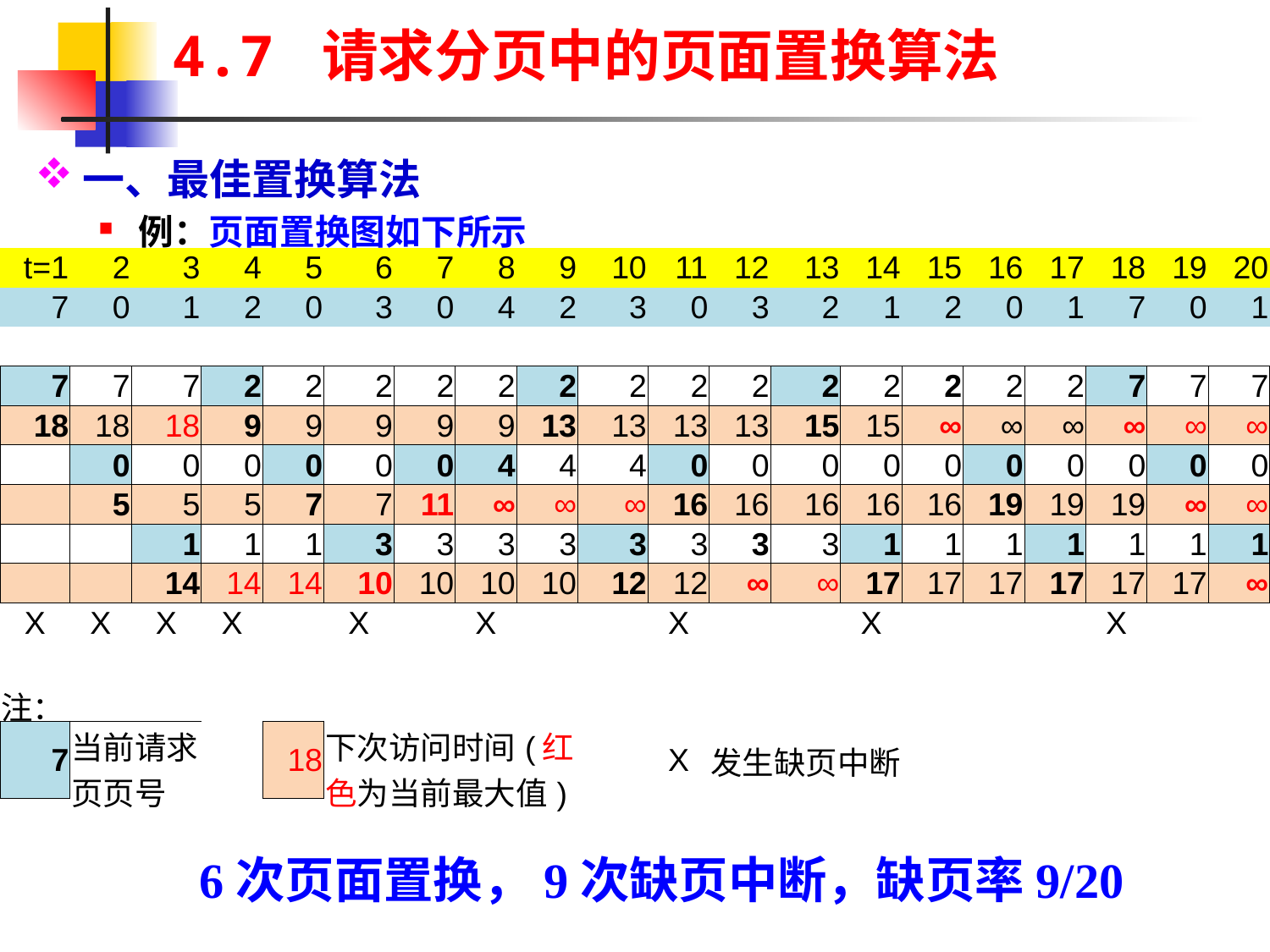

# 4.7 请求分页中的页面置换算法
一、最佳置换算法
例：页面置换图如下所示
| t=1 | 2 | 3 | 4 | 5 | 6 | 7 | 8 | 9 | 10 | 11 | 12 | 13 | 14 | 15 | 16 | 17 | 18 | 19 | 20 |
| --- | --- | --- | --- | --- | --- | --- | --- | --- | --- | --- | --- | --- | --- | --- | --- | --- | --- | --- | --- |
| 7 | 0 | 1 | 2 | 0 | 3 | 0 | 4 | 2 | 3 | 0 | 3 | 2 | 1 | 2 | 0 | 1 | 7 | 0 | 1 |
|  |  |  |  |  |  |  |  |  |  |  |  |  |  |  |  |  |  |  |  |
| 7 | 7 | 7 | 2 | 2 | 2 | 2 | 2 | 2 | 2 | 2 | 2 | 2 | 2 | 2 | 2 | 2 | 7 | 7 | 7 |
| 18 | 18 | 18 | 9 | 9 | 9 | 9 | 9 | 13 | 13 | 13 | 13 | 15 | 15 | ∞ | ∞ | ∞ | ∞ | ∞ | ∞ |
|  | 0 | 0 | 0 | 0 | 0 | 0 | 4 | 4 | 4 | 0 | 0 | 0 | 0 | 0 | 0 | 0 | 0 | 0 | 0 |
|  | 5 | 5 | 5 | 7 | 7 | 11 | ∞ | ∞ | ∞ | 16 | 16 | 16 | 16 | 16 | 19 | 19 | 19 | ∞ | ∞ |
|  |  | 1 | 1 | 1 | 3 | 3 | 3 | 3 | 3 | 3 | 3 | 3 | 1 | 1 | 1 | 1 | 1 | 1 | 1 |
|  |  | 14 | 14 | 14 | 10 | 10 | 10 | 10 | 12 | 12 | ∞ | ∞ | 17 | 17 | 17 | 17 | 17 | 17 | ∞ |
| X | X | X | X |  | X |  | X |  |  | X |  |  | X |  |  |  | X |  |  |
|  |  |  |  |  |  |  |  |  |  |  |  |  |  |  |  |  |  |  |  |
| 注： |  |  |  |  |  |  |  |  |  |  |  |  |  |  |  |  |  |  |  |
| 7 | 当前请求页页号 |  |  | 18 | 下次访问时间(红色为当前最大值) |  |  |  |  | X | 发生缺页中断 |  |  |  |  |  |  |  |  |

9

11

10
13

∞

12
13

16

∞
∞

19

20
6次页面置换，9次缺页中断，缺页率9/20